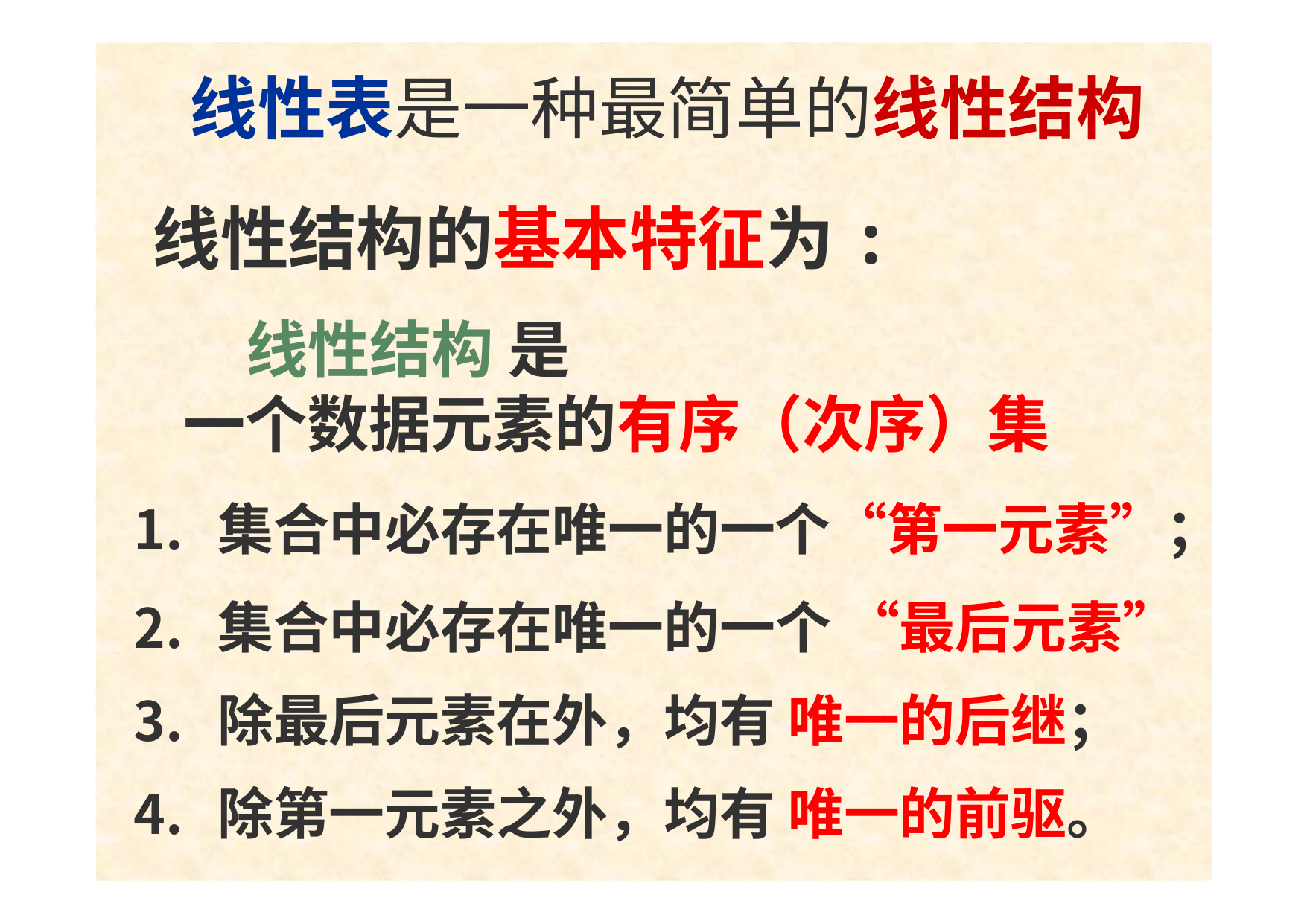

# 线性表是一种最简单的线性结构
线性结构的基本特征为:
线性结构 是
一个数据元素的有序（次序）集
集合中必存在唯一的一个“第一元素”；
集合中必存在唯一的一个 “最后元素”
除最后元素在外，均有 唯一的后继；
除第一元素之外，均有 唯一的前驱。